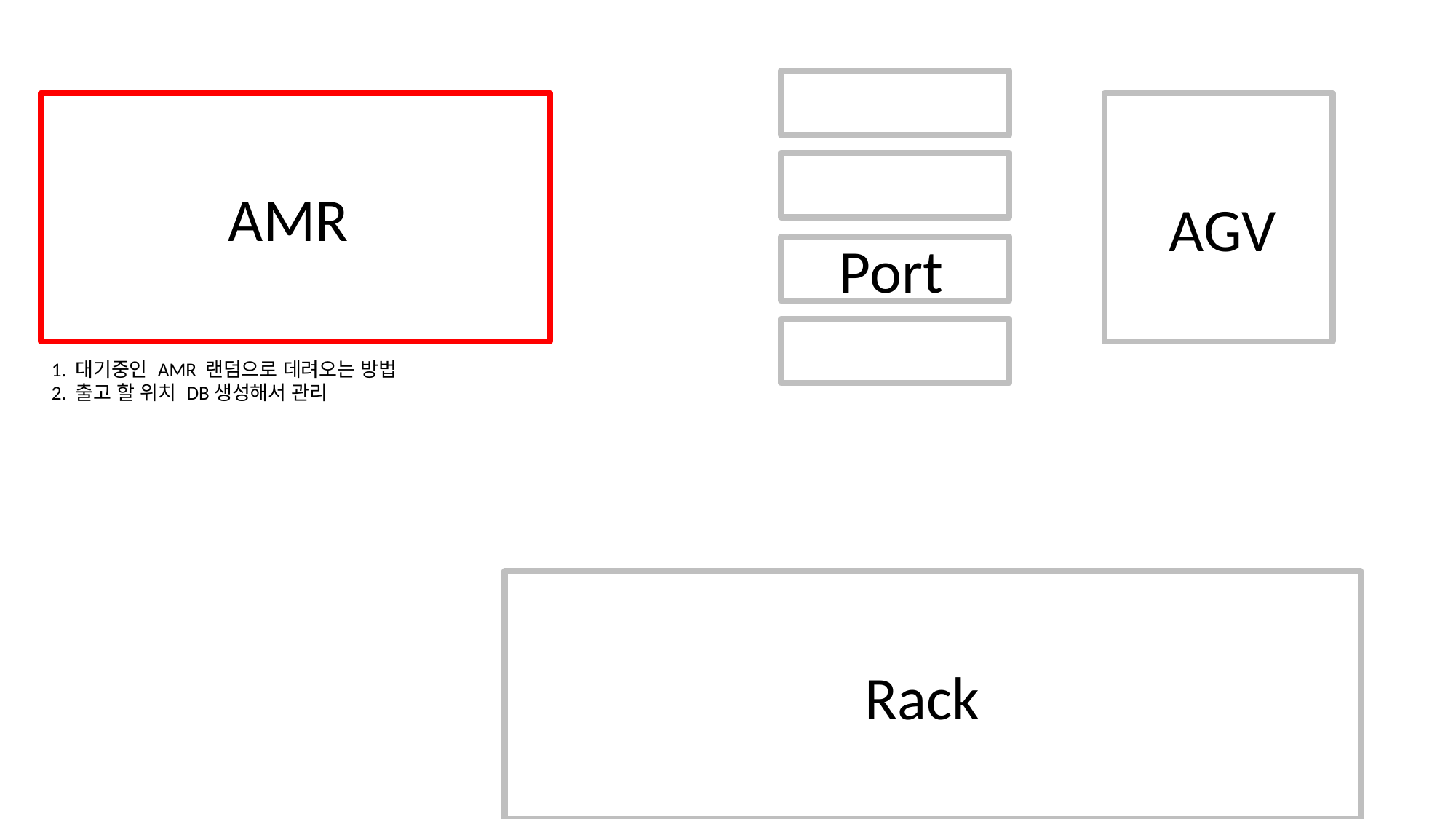

AMR
AGV
Port

1. 대기중인 AMR 랜덤으로 데려오는 방법
2. 출고 할 위치 DB생성해서 관리

Rack